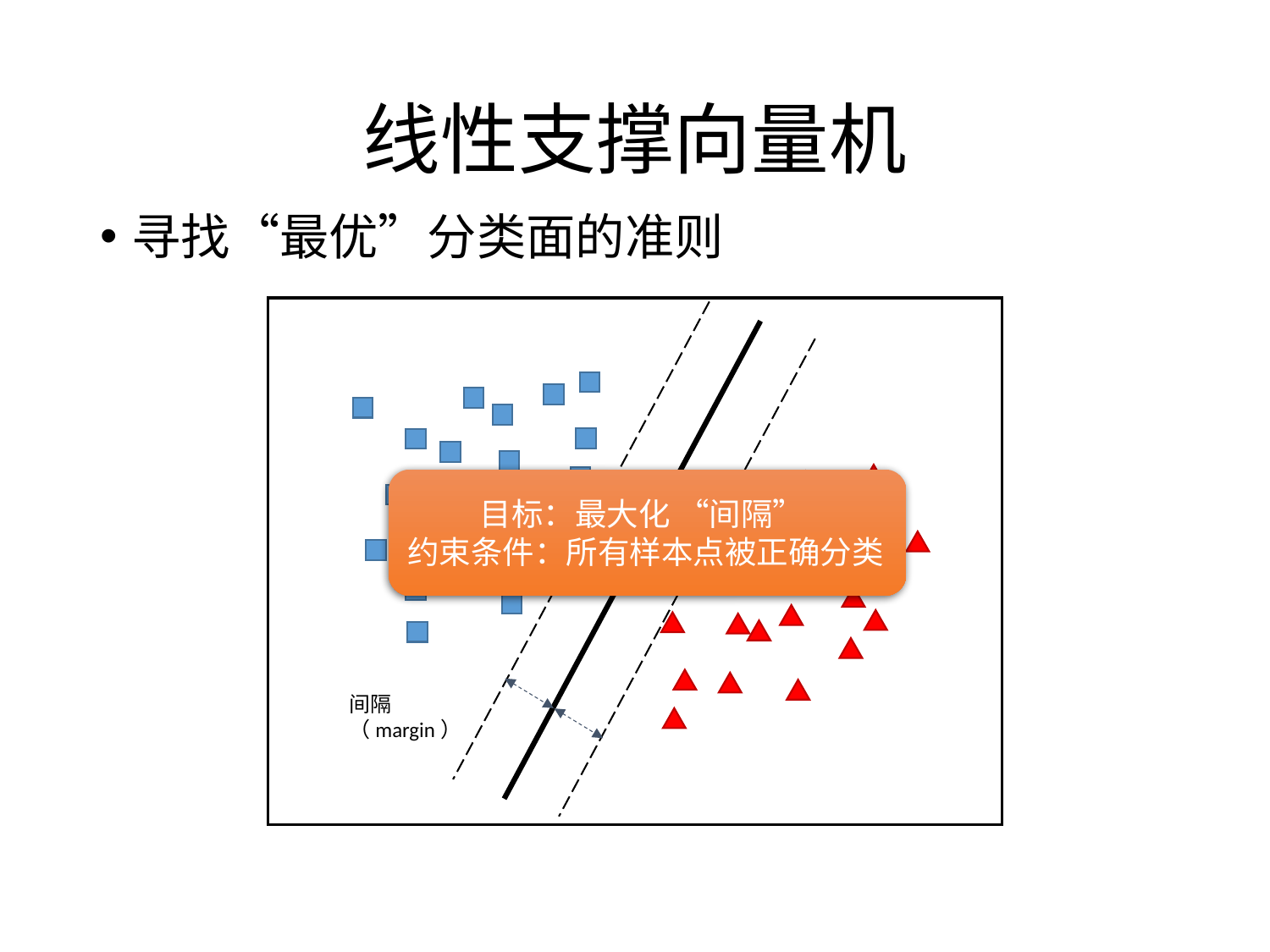

# 线性支撑向量机
寻找“最优”分类面的准则

         目标：最大化 “间隔”
约束条件：所有样本点被正确分类

间隔（margin）